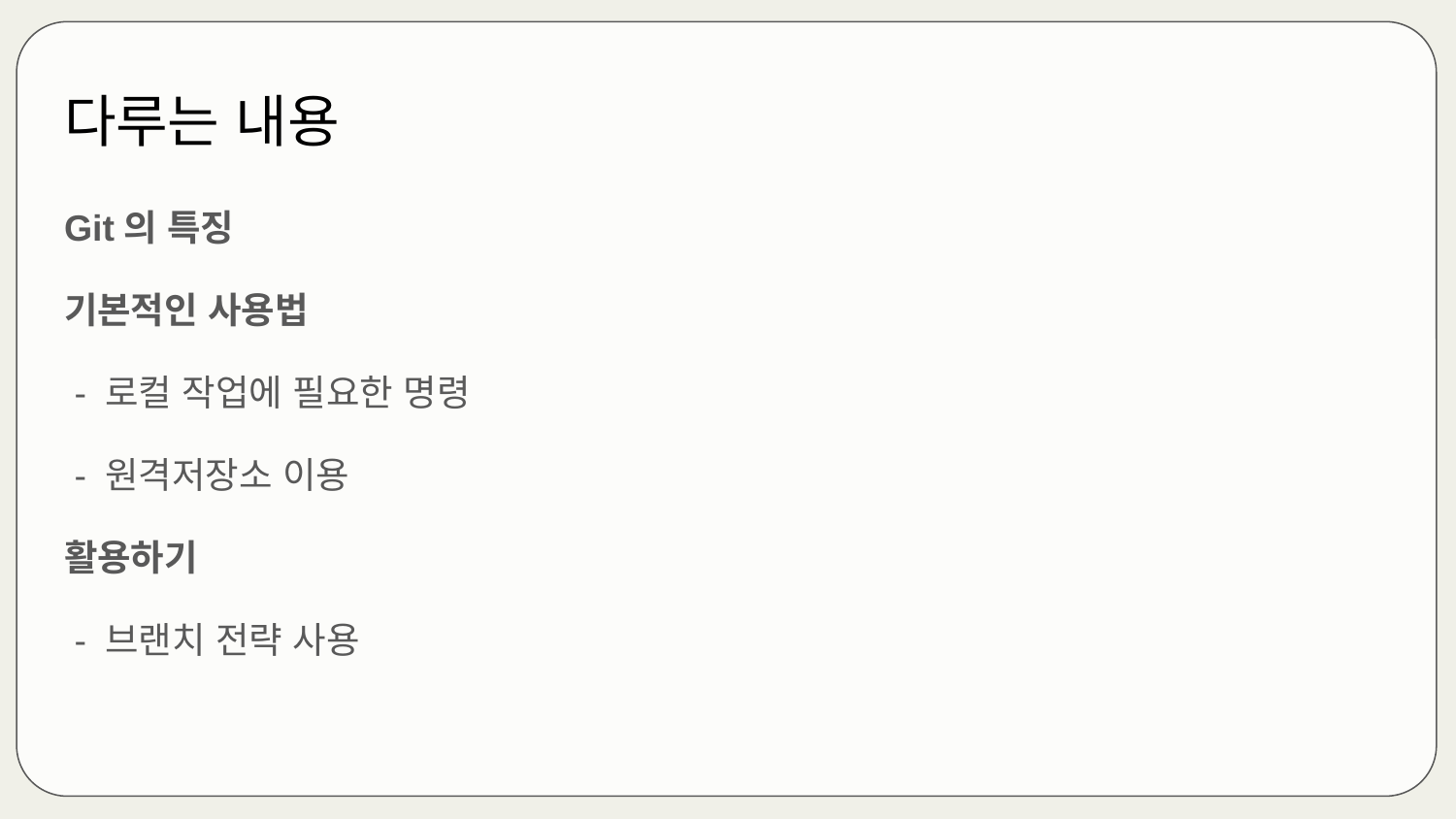

# 다루는 내용
Git의 특징
기본적인 사용법
 - 로컬 작업에 필요한 명령
 - 원격저장소 이용
활용하기
 - 브랜치 전략 사용